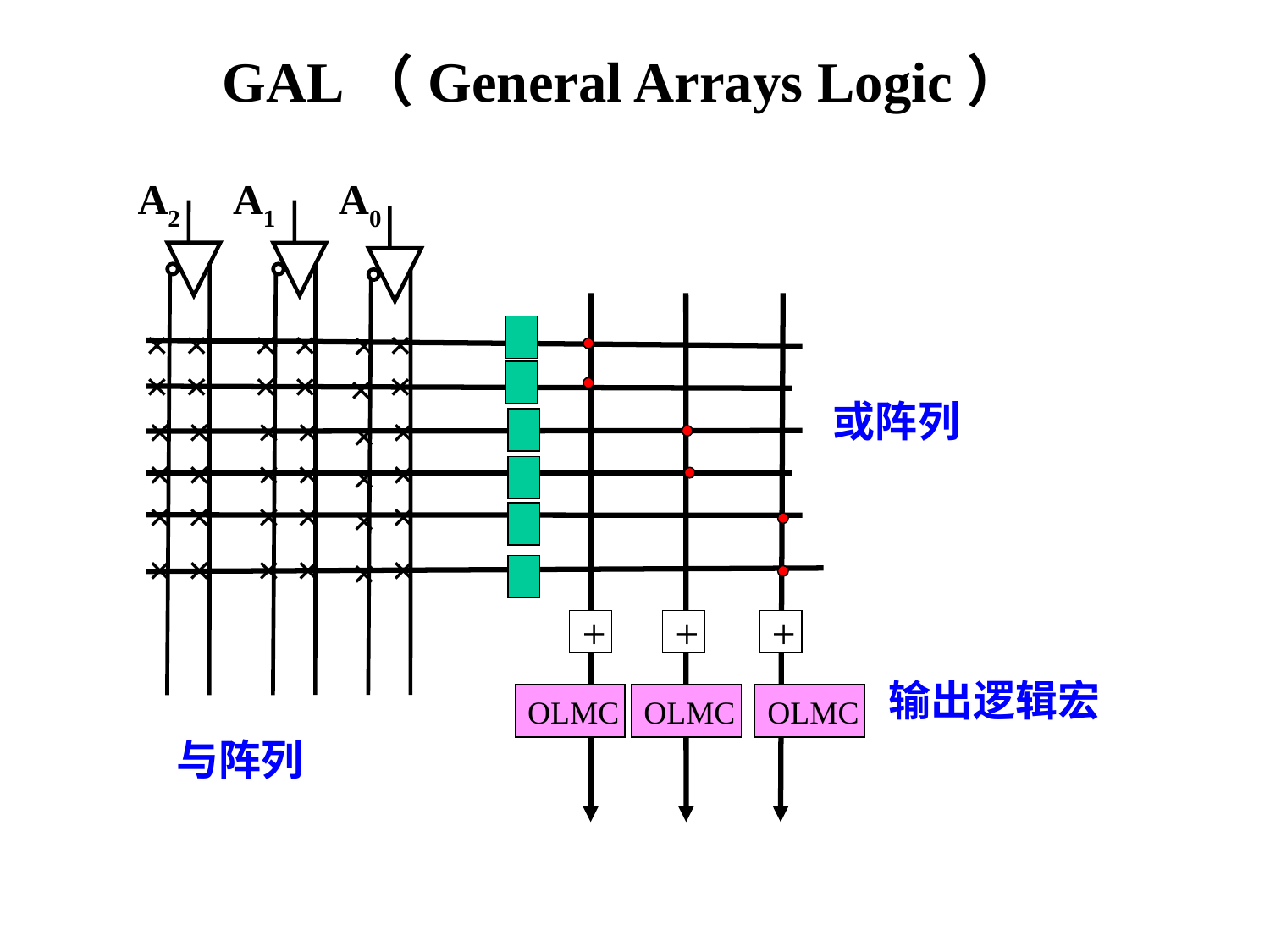

# GAL（General Arrays Logic）
A2
A1
A0

×
×
×
×
×
×

×
×
×
×
×
×

或阵列
×
×
×
×
×
×

×
×
×
×
×
×

×
×
×
×
×

×

×
×
×
×
×
×

+
+
+
输出逻辑宏
OLMC
OLMC
OLMC
与阵列